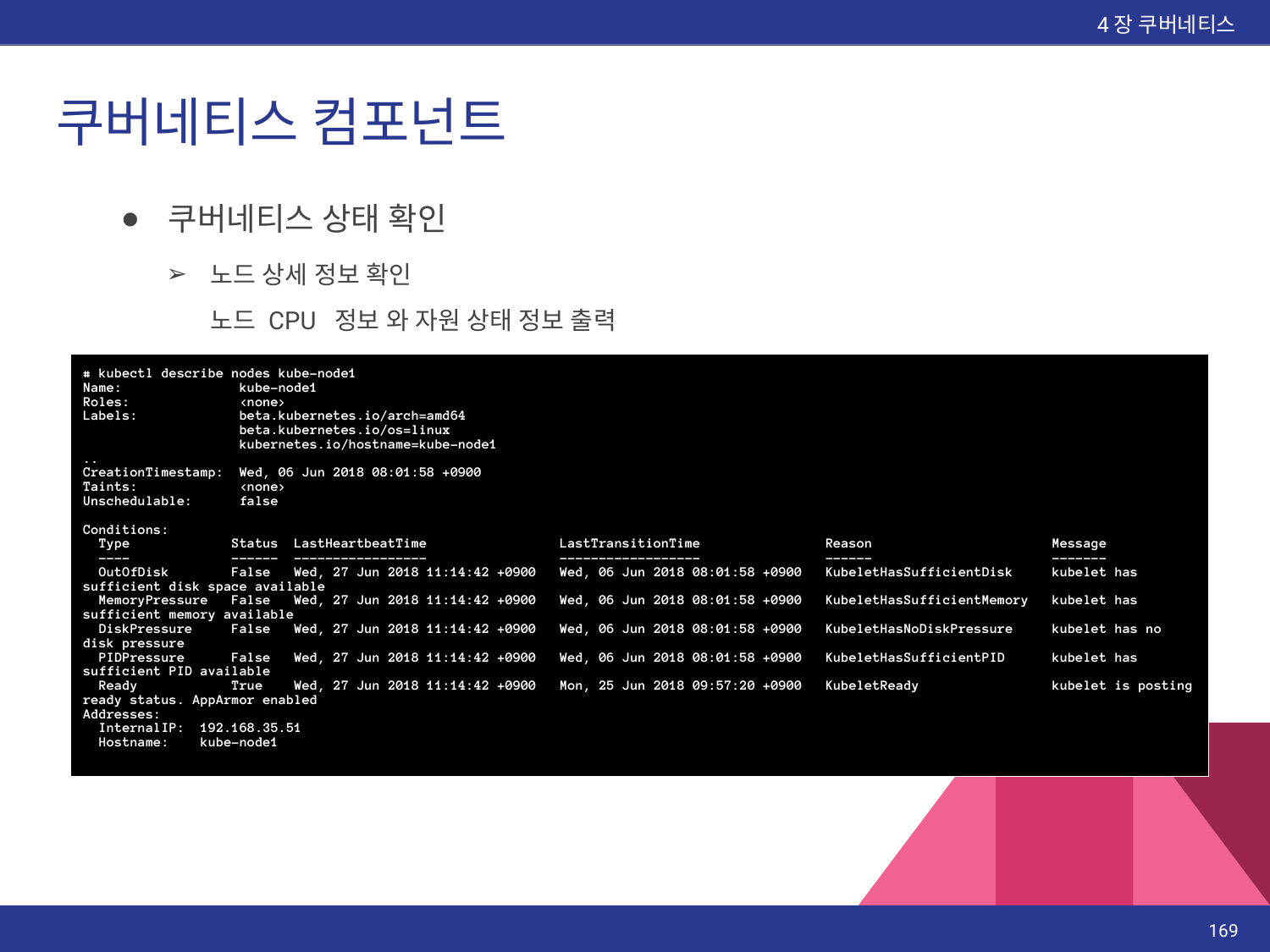

4장 쿠버네티스

# 쿠버네티스 컴포넌트
쿠버네티스 상태 확인
노드 상세 정보 확인
노드 CPU  정보 와 자원 상태 정보 출력
| # kubectl describe nodes kube-node1 Name: kube-node1 Roles: <none> Labels: beta.kubernetes.io/arch=amd64 beta.kubernetes.io/os=linux kubernetes.io/hostname=kube-node1 .. CreationTimestamp: Wed, 06 Jun 2018 08:01:58 +0900 Taints: <none> Unschedulable: false Conditions: Type Status LastHeartbeatTime LastTransitionTime Reason Message ---- ------ ----------------- ------------------ ------ ------- OutOfDisk False Wed, 27 Jun 2018 11:14:42 +0900 Wed, 06 Jun 2018 08:01:58 +0900 KubeletHasSufficientDisk kubelet has sufficient disk space available MemoryPressure False Wed, 27 Jun 2018 11:14:42 +0900 Wed, 06 Jun 2018 08:01:58 +0900 KubeletHasSufficientMemory kubelet has sufficient memory available DiskPressure False Wed, 27 Jun 2018 11:14:42 +0900 Wed, 06 Jun 2018 08:01:58 +0900 KubeletHasNoDiskPressure kubelet has no disk pressure PIDPressure False Wed, 27 Jun 2018 11:14:42 +0900 Wed, 06 Jun 2018 08:01:58 +0900 KubeletHasSufficientPID kubelet has sufficient PID available Ready True Wed, 27 Jun 2018 11:14:42 +0900 Mon, 25 Jun 2018 09:57:20 +0900 KubeletReady kubelet is posting ready status. AppArmor enabled Addresses: InternalIP: 192.168.35.51 Hostname: kube-node1 |
| --- |
169